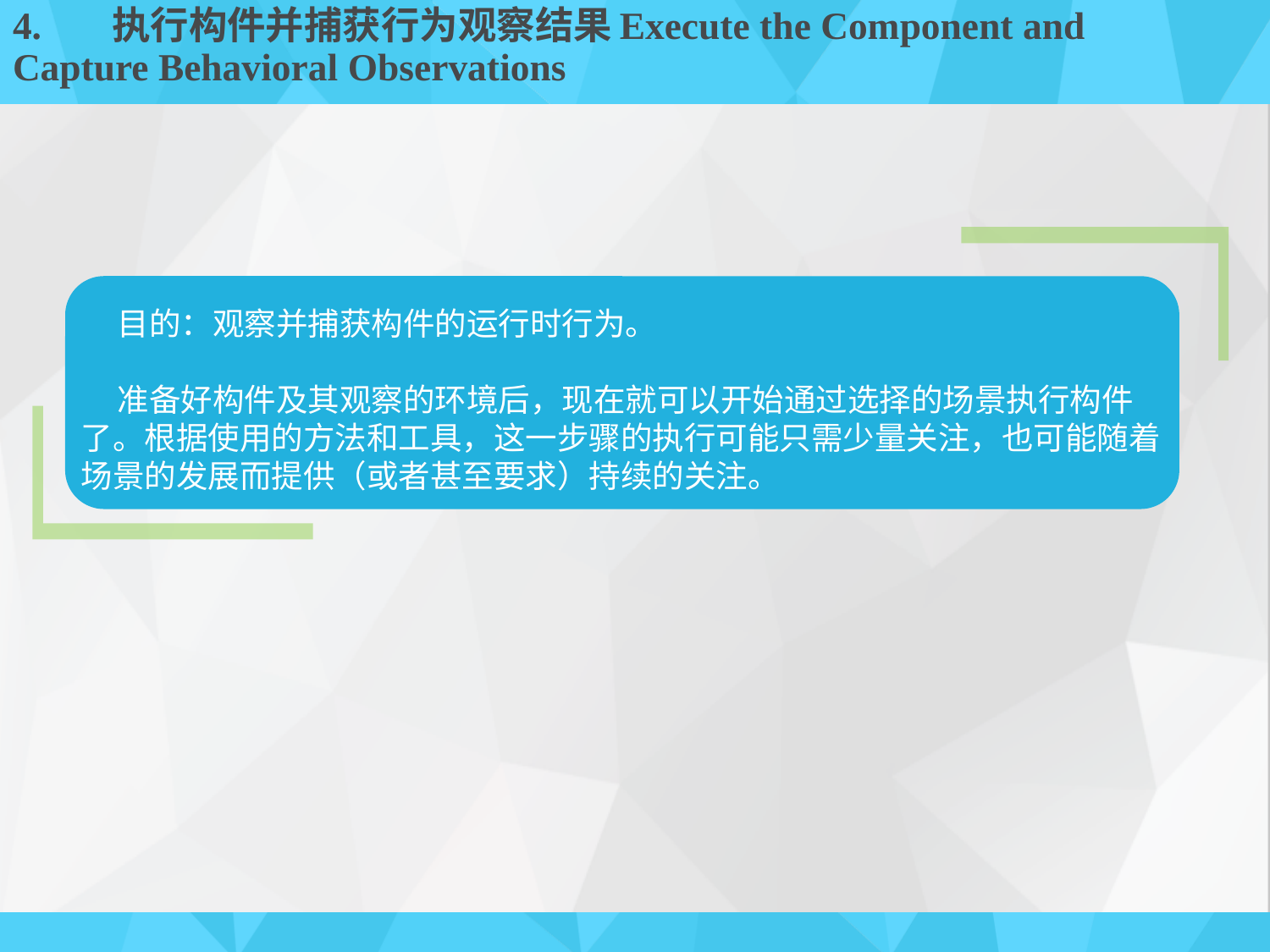

# 4.	执行构件并捕获行为观察结果Execute the Component and Capture Behavioral Observations

    目的：观察并捕获构件的运行时行为。

    准备好构件及其观察的环境后，现在就可以开始通过选择的场景执行构件了。根据使用的方法和工具，这一步骤的执行可能只需少量关注，也可能随着场景的发展而提供（或者甚至要求）持续的关注。